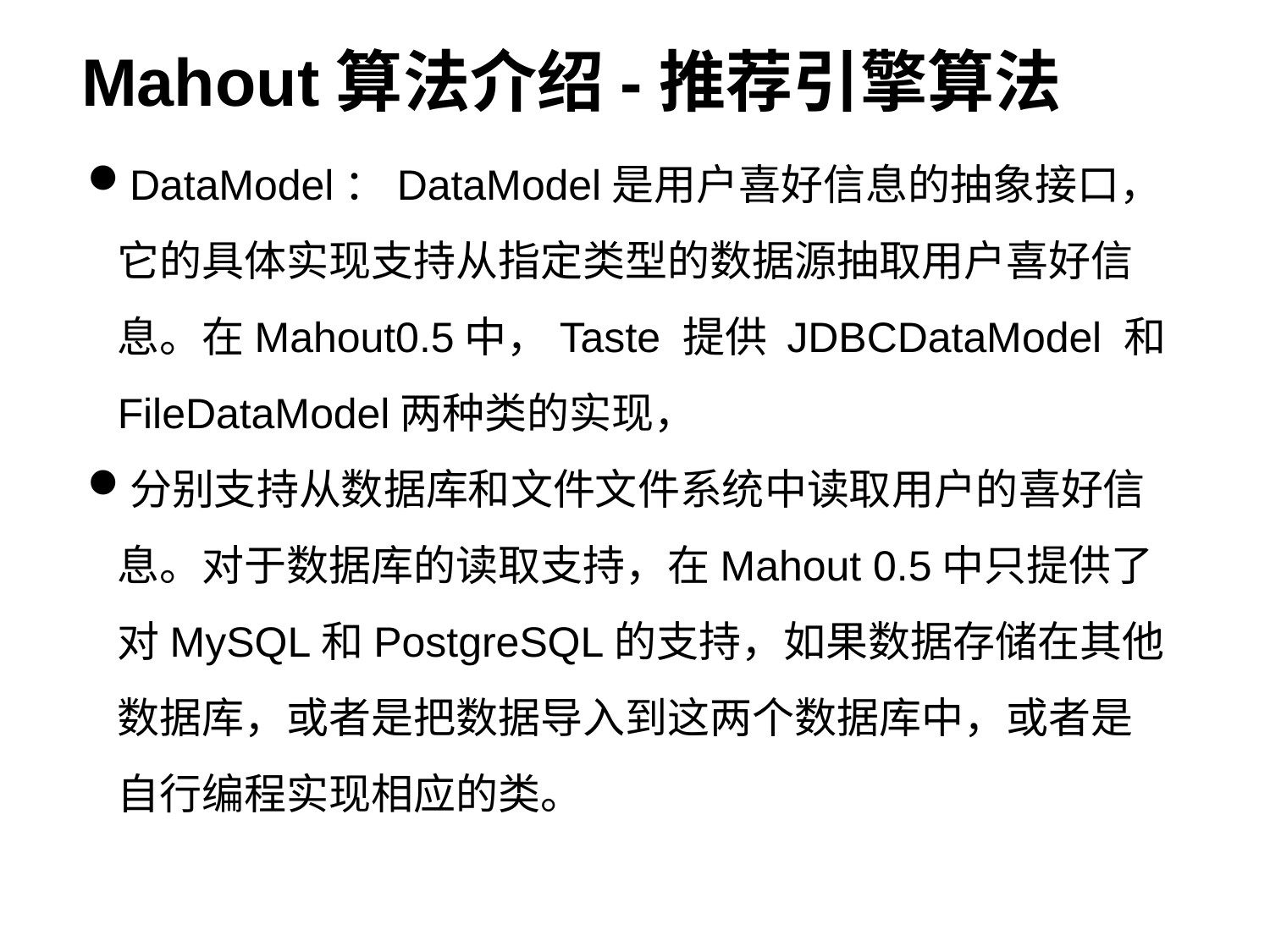

Mahout算法介绍-推荐引擎算法
DataModel：DataModel是用户喜好信息的抽象接口，它的具体实现支持从指定类型的数据源抽取用户喜好信息。在Mahout0.5中，Taste 提供 JDBCDataModel 和 FileDataModel两种类的实现，
分别支持从数据库和文件文件系统中读取用户的喜好信息。对于数据库的读取支持，在Mahout 0.5中只提供了对MySQL和PostgreSQL的支持，如果数据存储在其他数据库，或者是把数据导入到这两个数据库中，或者是自行编程实现相应的类。